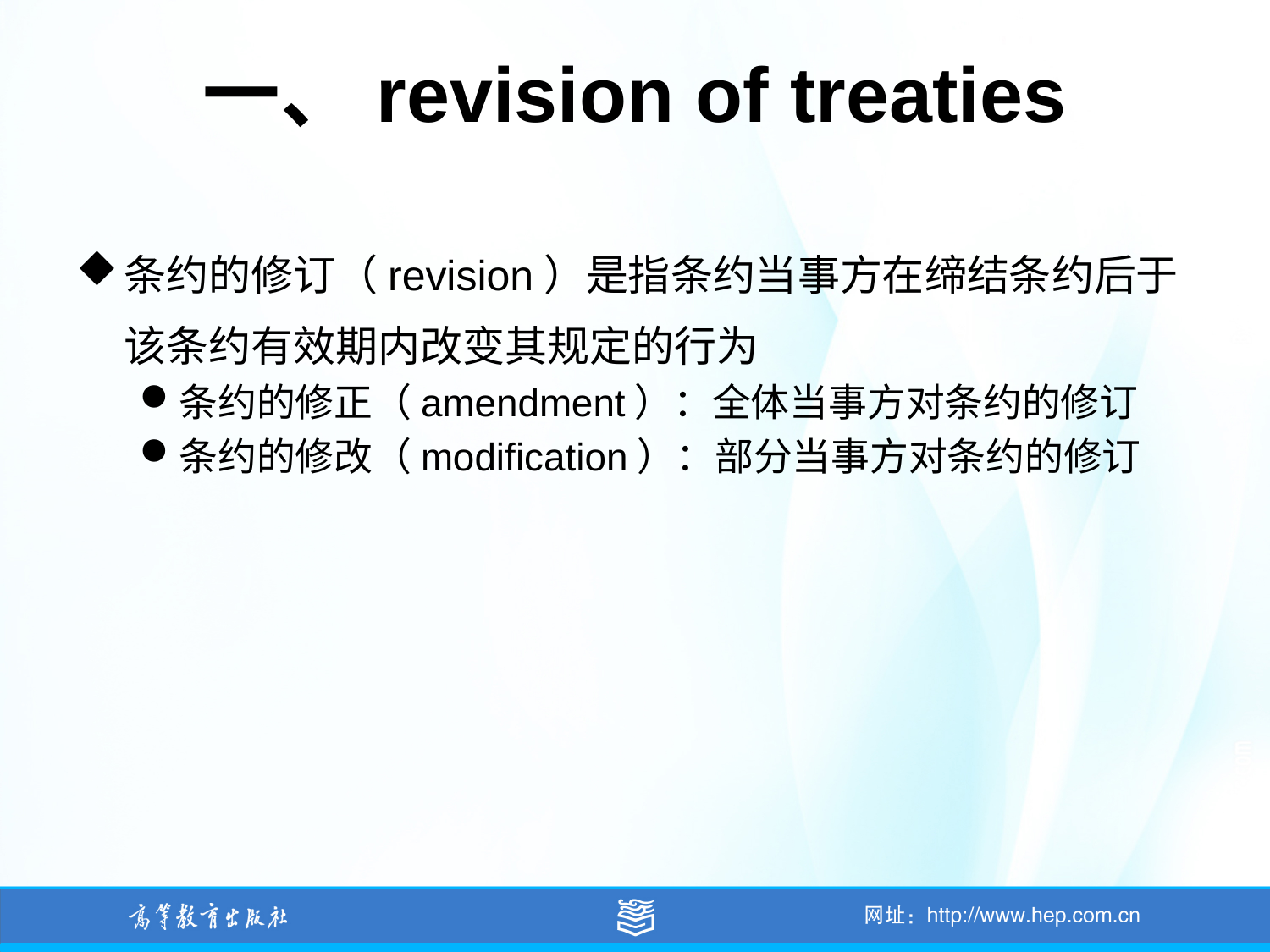

# 一、revision of treaties
条约的修订（revision）是指条约当事方在缔结条约后于该条约有效期内改变其规定的行为
条约的修正（amendment）：全体当事方对条约的修订
条约的修改（modification）：部分当事方对条约的修订